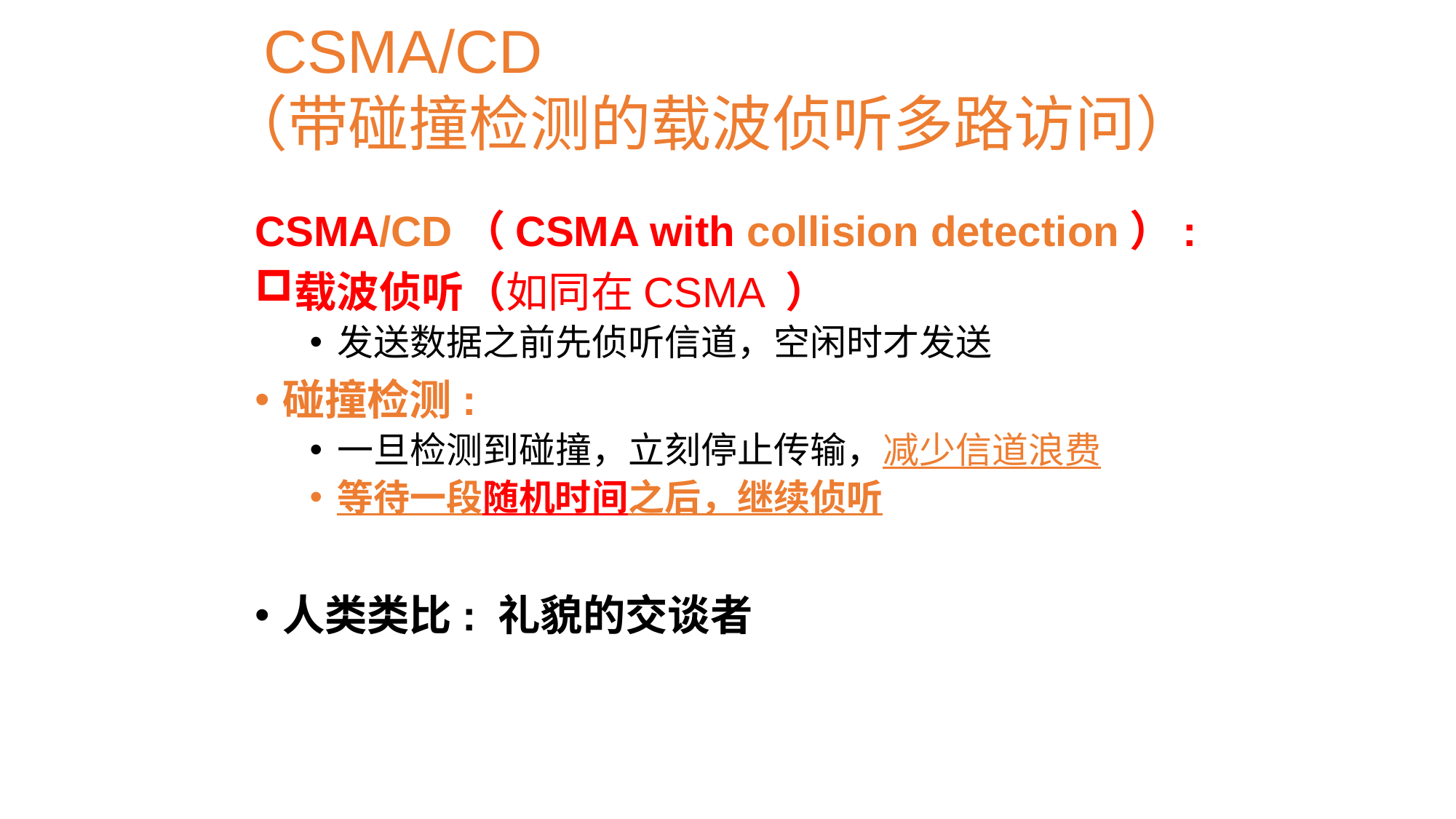

CSMA/CD
（带碰撞检测的载波侦听多路访问）
CSMA/CD（CSMA with collision detection）:
载波侦听（如同在CSMA ）
发送数据之前先侦听信道，空闲时才发送
碰撞检测:
一旦检测到碰撞，立刻停止传输，减少信道浪费
等待一段随机时间之后，继续侦听

人类类比: 礼貌的交谈者